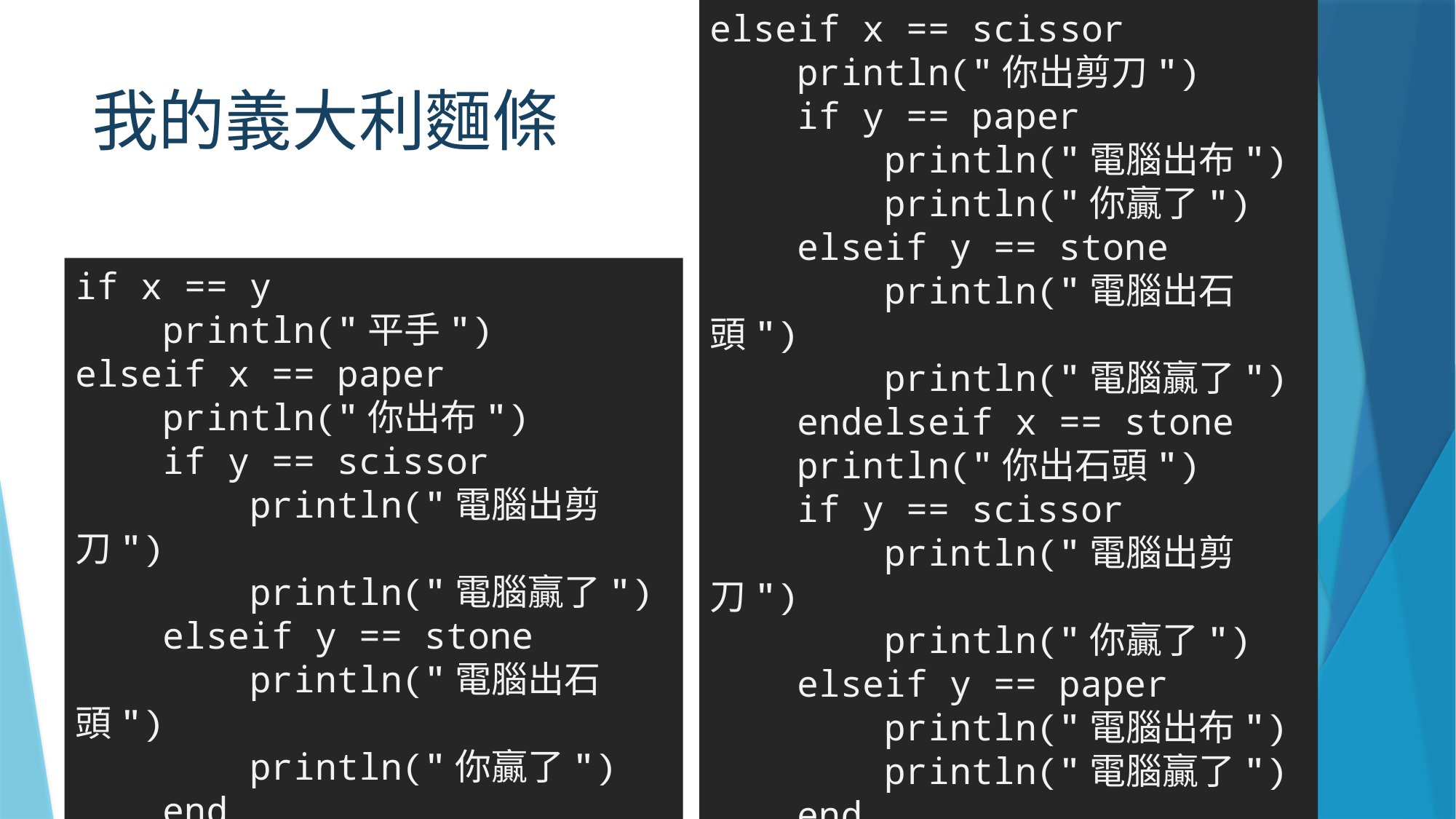

elseif x == scissor
    println("你出剪刀")
    if y == paper
        println("電腦出布")
        println("你贏了")
    elseif y == stone
        println("電腦出石頭")
        println("電腦贏了")
    endelseif x == stone
    println("你出石頭")
    if y == scissor
        println("電腦出剪刀")
        println("你贏了")
    elseif y == paper
        println("電腦出布")
        println("電腦贏了")
    end
end
# 我的義大利麵條
if x == y
    println("平手")
elseif x == paper
    println("你出布")
    if y == scissor
        println("電腦出剪刀")
        println("電腦贏了")
    elseif y == stone
        println("電腦出石頭")
        println("你贏了")
    end